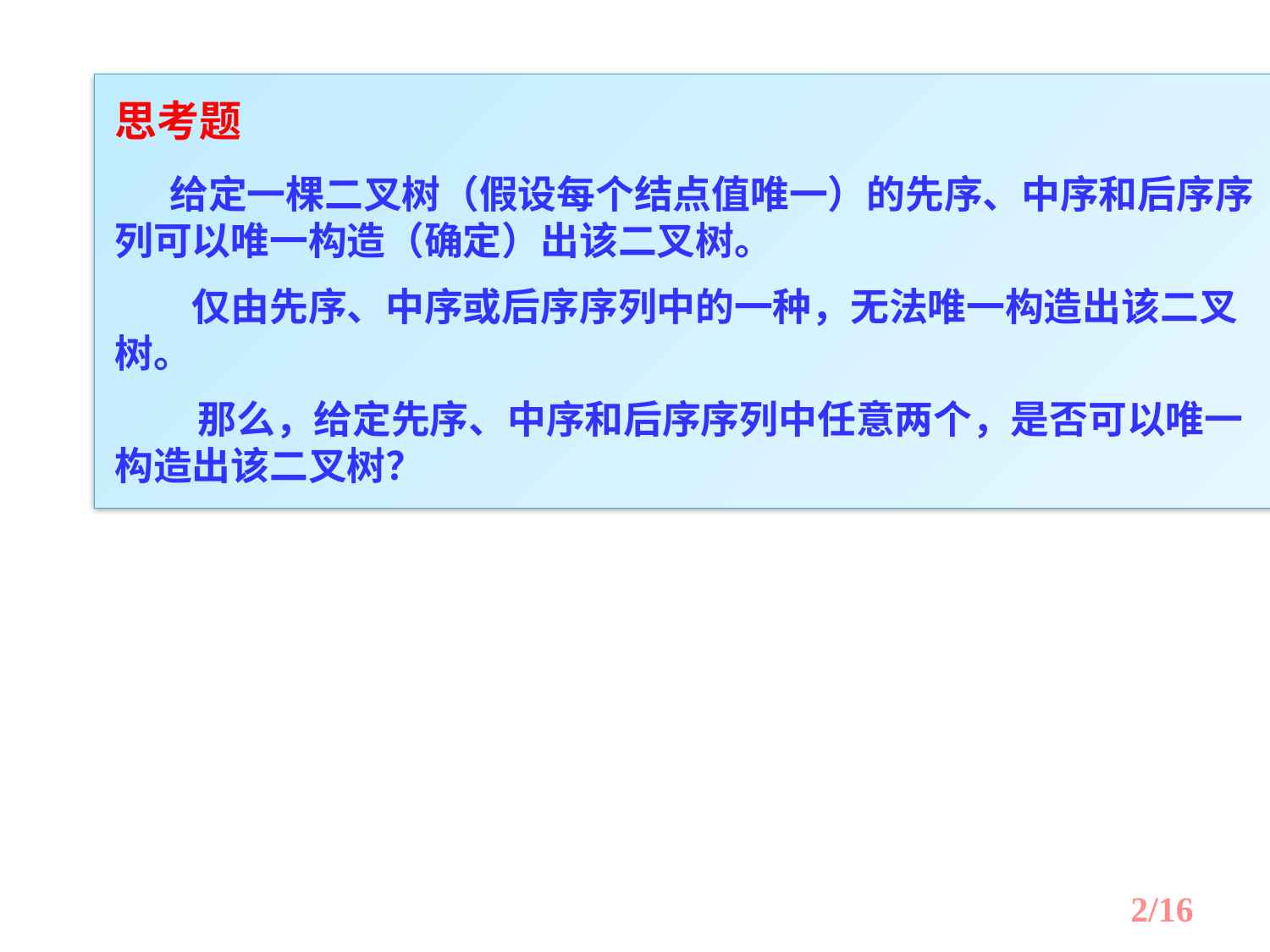

思考题
     给定一棵二叉树（假设每个结点值唯一）的先序、中序和后序序列可以唯一构造（确定）出该二叉树。
　　仅由先序、中序或后序序列中的一种，无法唯一构造出该二叉树。
　     那么，给定先序、中序和后序序列中任意两个，是否可以唯一构造出该二叉树？
2/16